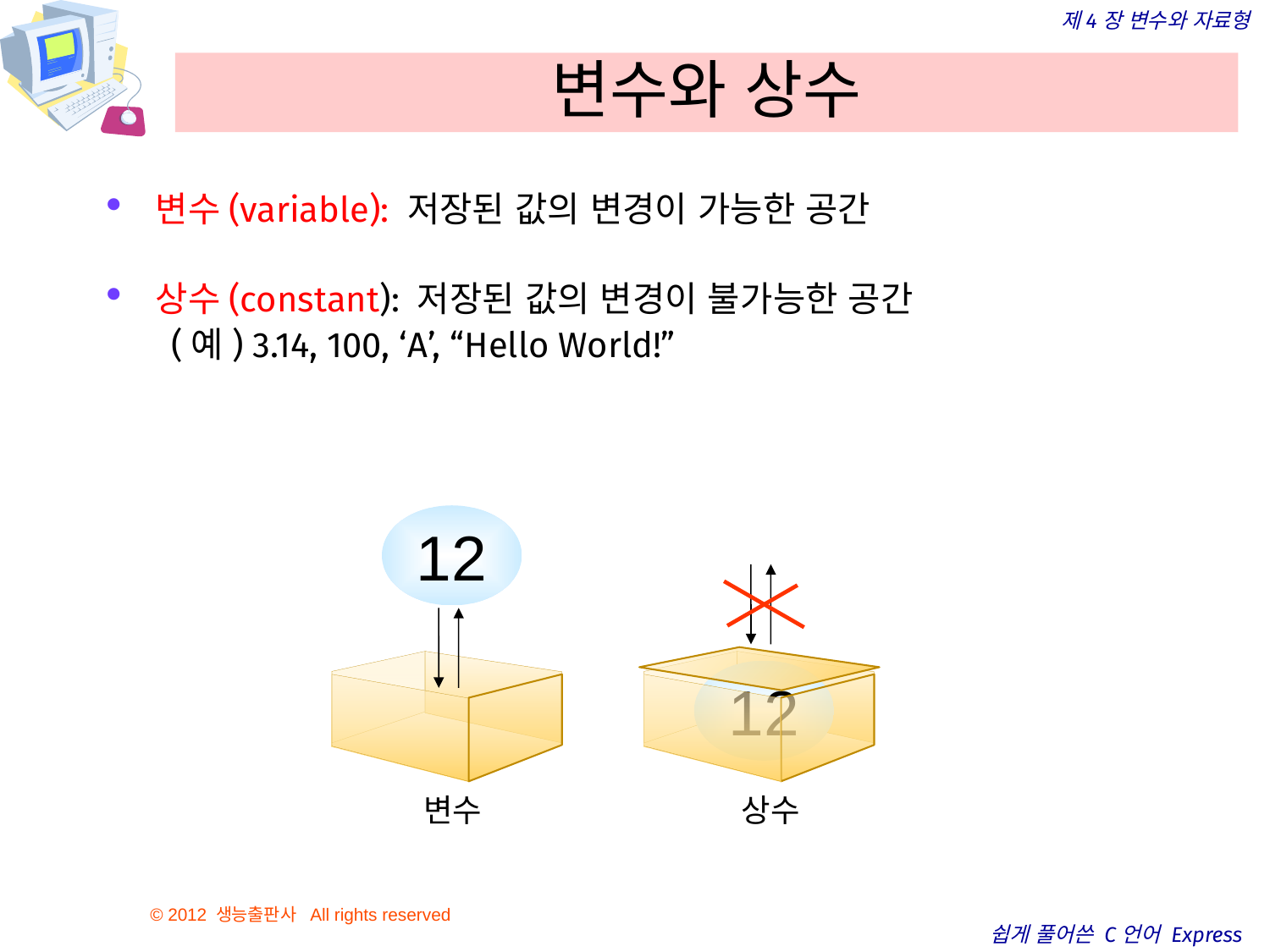

# 변수와 상수
변수(variable): 저장된 값의 변경이 가능한 공간

상수(constant): 저장된 값의 변경이 불가능한 공간
(예) 3.14, 100, ‘A’, “Hello World!”
12

12

변수
상수